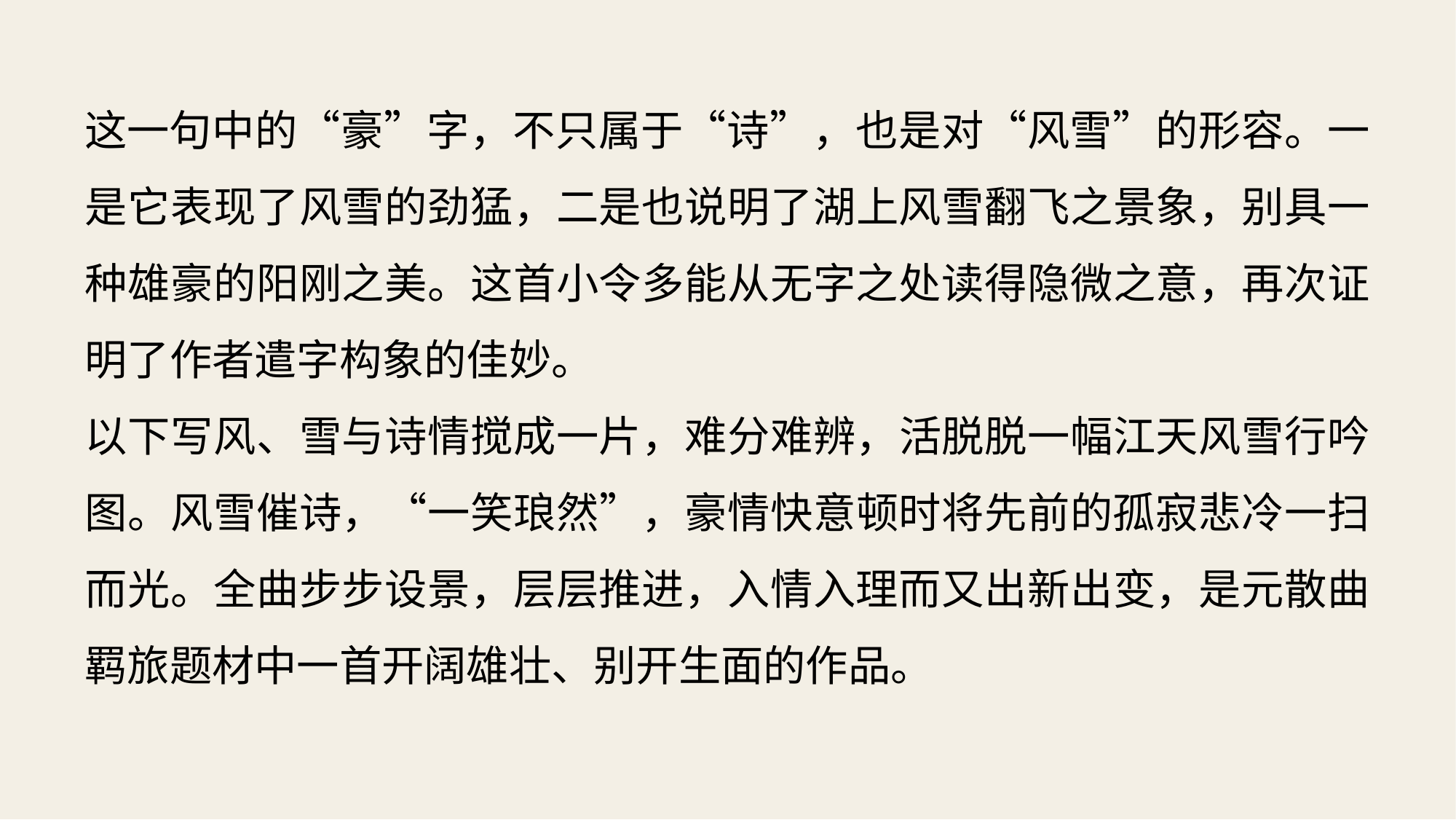

这一句中的“豪”字，不只属于“诗”，也是对“风雪”的形容。一是它表现了风雪的劲猛，二是也说明了湖上风雪翻飞之景象，别具一种雄豪的阳刚之美。这首小令多能从无字之处读得隐微之意，再次证明了作者遣字构象的佳妙。
以下写风、雪与诗情搅成一片，难分难辨，活脱脱一幅江天风雪行吟图。风雪催诗，“一笑琅然”，豪情快意顿时将先前的孤寂悲冷一扫而光。全曲步步设景，层层推进，入情入理而又出新出变，是元散曲羁旅题材中一首开阔雄壮、别开生面的作品。